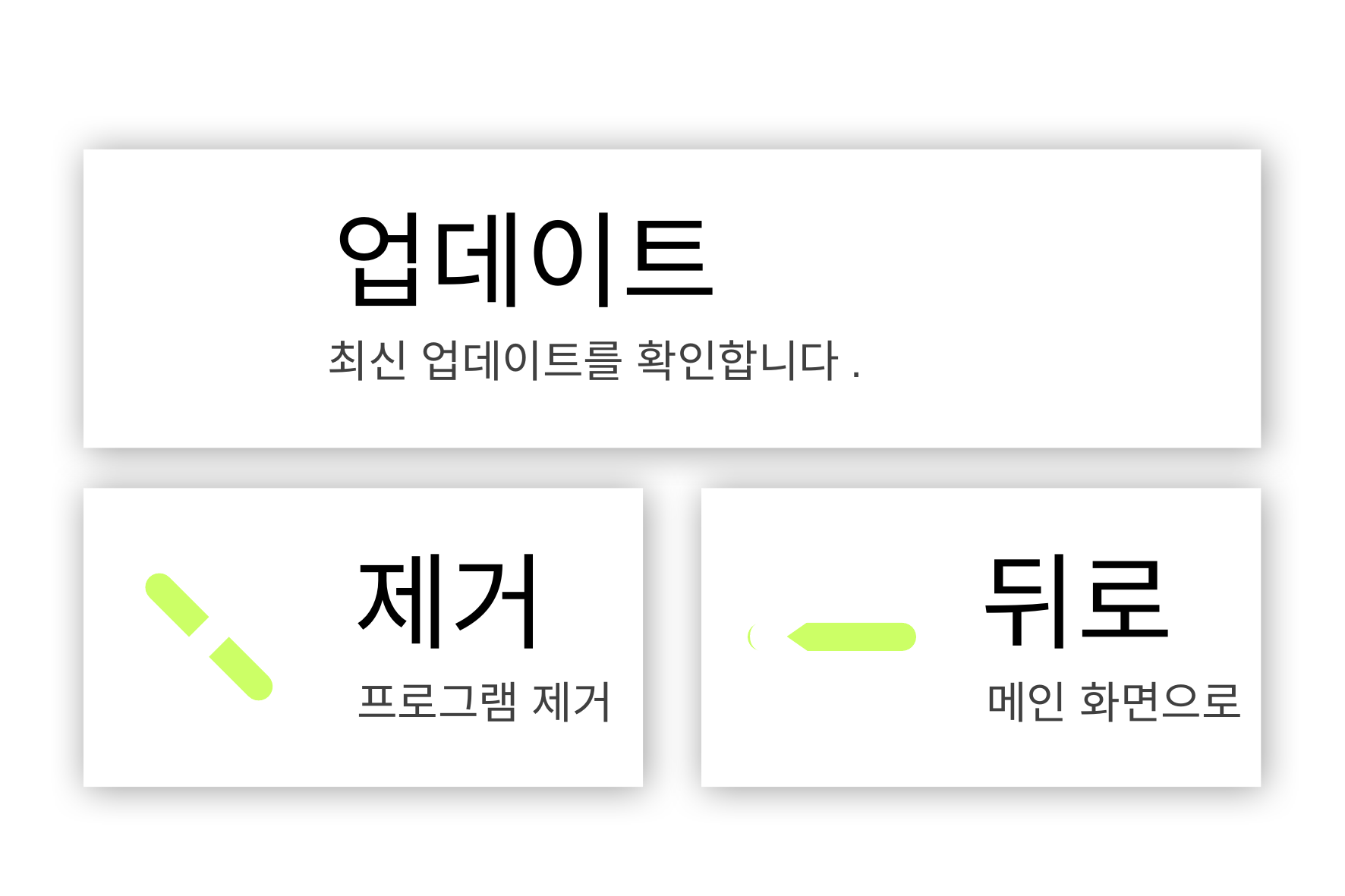

업데이트
최신 업데이트를 확인합니다.

제거
뒤로

프로그램 제거
메인 화면으로